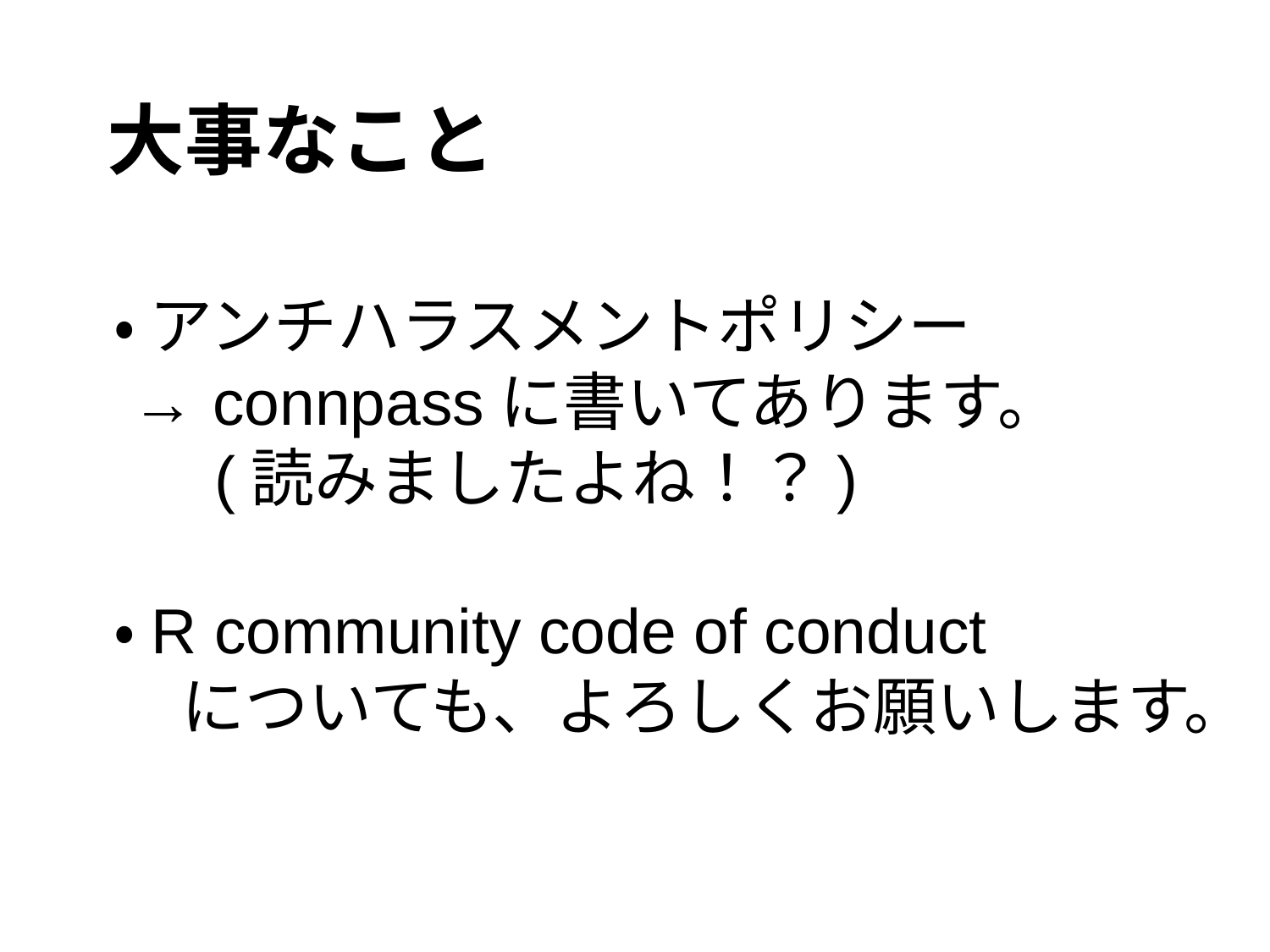

大事なこと
・ アンチハラスメントポリシー
 → connpassに書いてあります。
      (読みましたよね！？)

・R community code of conduct
   についても、よろしくお願いします。